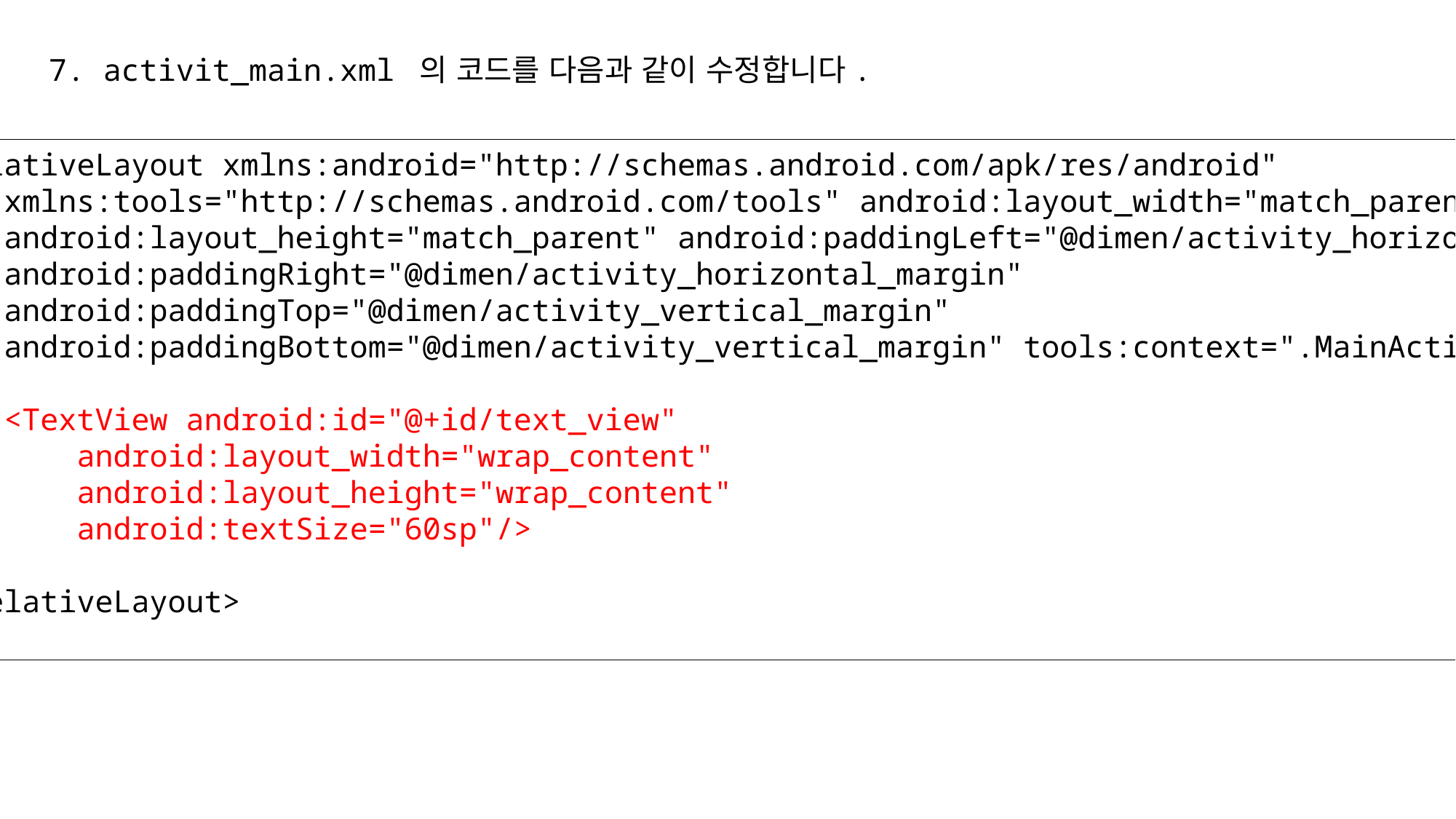

7. activit_main.xml 의 코드를 다음과 같이 수정합니다.
<RelativeLayout xmlns:android="http://schemas.android.com/apk/res/android"
    xmlns:tools="http://schemas.android.com/tools" android:layout_width="match_parent"
    android:layout_height="match_parent" android:paddingLeft="@dimen/activity_horizontal_margin"
    android:paddingRight="@dimen/activity_horizontal_margin"
    android:paddingTop="@dimen/activity_vertical_margin"
    android:paddingBottom="@dimen/activity_vertical_margin" tools:context=".MainActivity">

    <TextView android:id="@+id/text_view"
        android:layout_width="wrap_content"
        android:layout_height="wrap_content"
        android:textSize="60sp"/>

</RelativeLayout>